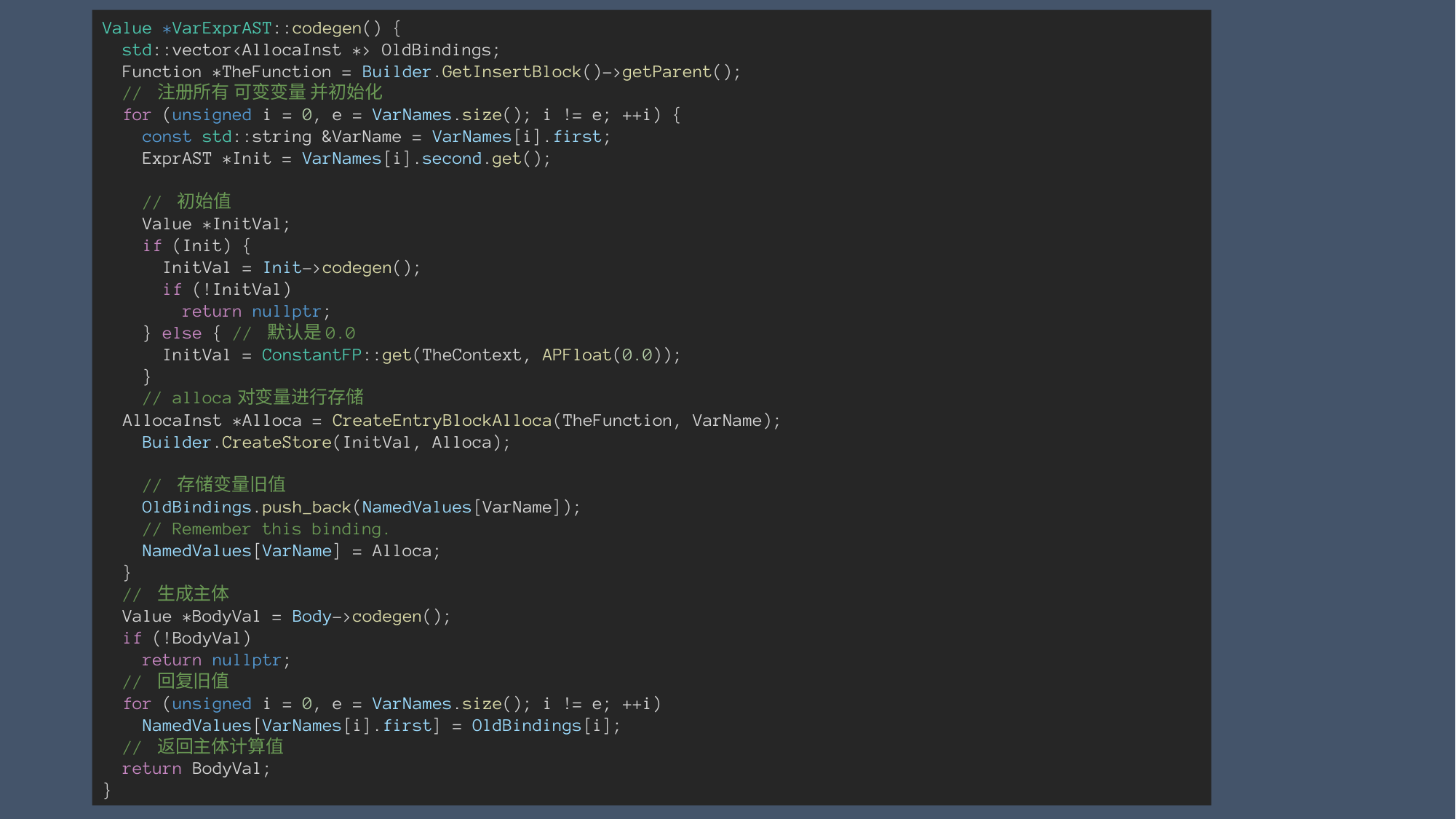

Value *VarExprAST::codegen() {
  std::vector<AllocaInst *> OldBindings;
  Function *TheFunction = Builder.GetInsertBlock()->getParent();
  // 注册所有 可变变量 并初始化
  for (unsigned i = 0, e = VarNames.size(); i != e; ++i) {
    const std::string &VarName = VarNames[i].first;
    ExprAST *Init = VarNames[i].second.get();
    // 初始值
    Value *InitVal;
    if (Init) {
      InitVal = Init->codegen();
      if (!InitVal)
        return nullptr;
    } else { // 默认是0.0
      InitVal = ConstantFP::get(TheContext, APFloat(0.0));
    }
    // alloca对变量进行存储
    AllocaInst *Alloca = CreateEntryBlockAlloca(TheFunction, VarName);
    Builder.CreateStore(InitVal, Alloca);
    // 存储变量旧值
    OldBindings.push_back(NamedValues[VarName]);
    // Remember this binding.
    NamedValues[VarName] = Alloca;
  }
  // 生成主体
  Value *BodyVal = Body->codegen();
  if (!BodyVal)
    return nullptr;
  // 回复旧值
  for (unsigned i = 0, e = VarNames.size(); i != e; ++i)
    NamedValues[VarNames[i].first] = OldBindings[i];
  // 返回主体计算值
  return BodyVal;
}